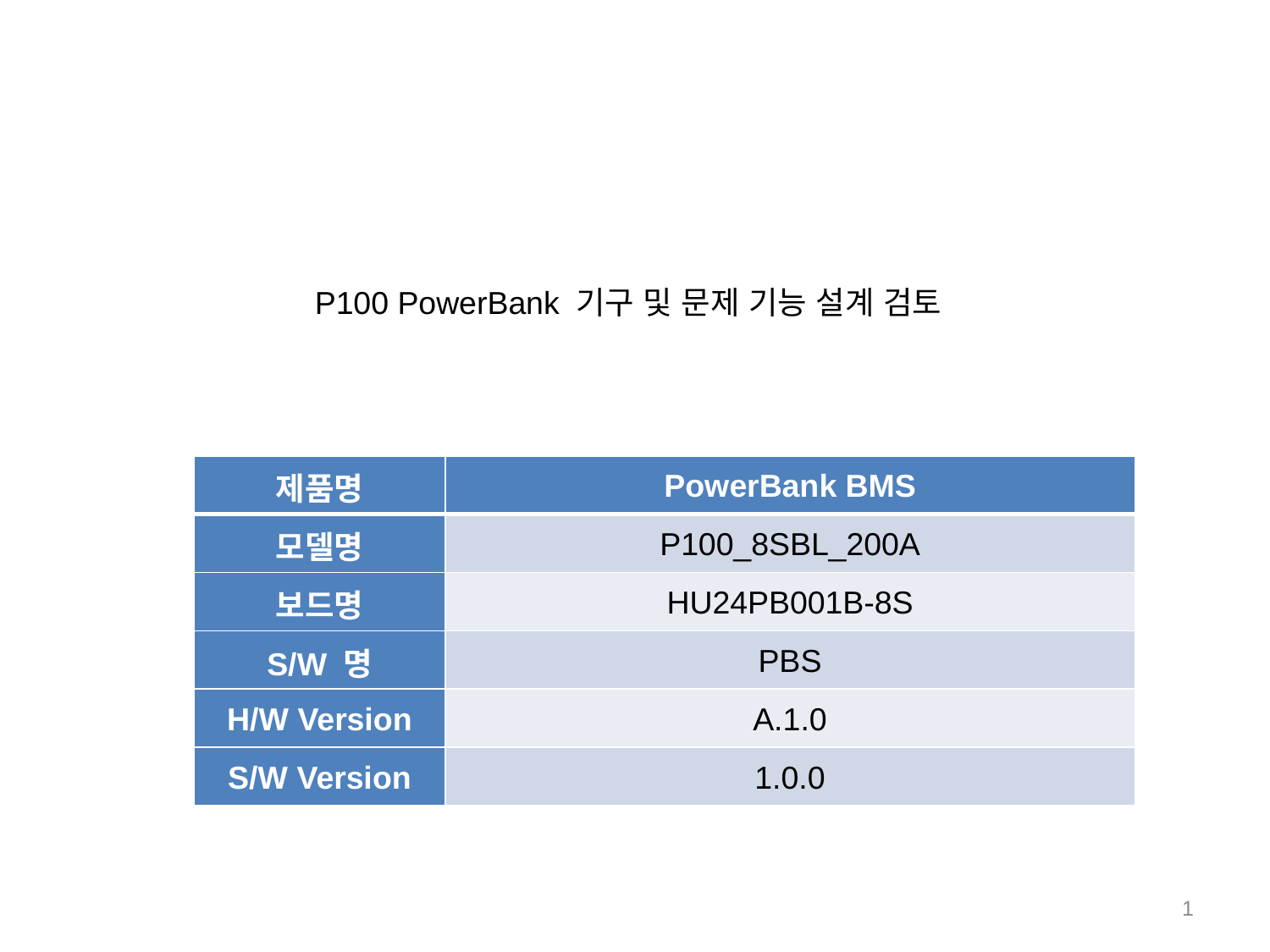

P100 PowerBank 기구 및 문제 기능 설계 검토
| 제품명 | PowerBank BMS |
| --- | --- |
| 모델명 | P100\_8SBL\_200A |
| 보드명 | HU24PB001B-8S |
| S/W 명 | PBS |
| H/W Version | A.1.0 |
| S/W Version | 1.0.0 |
1